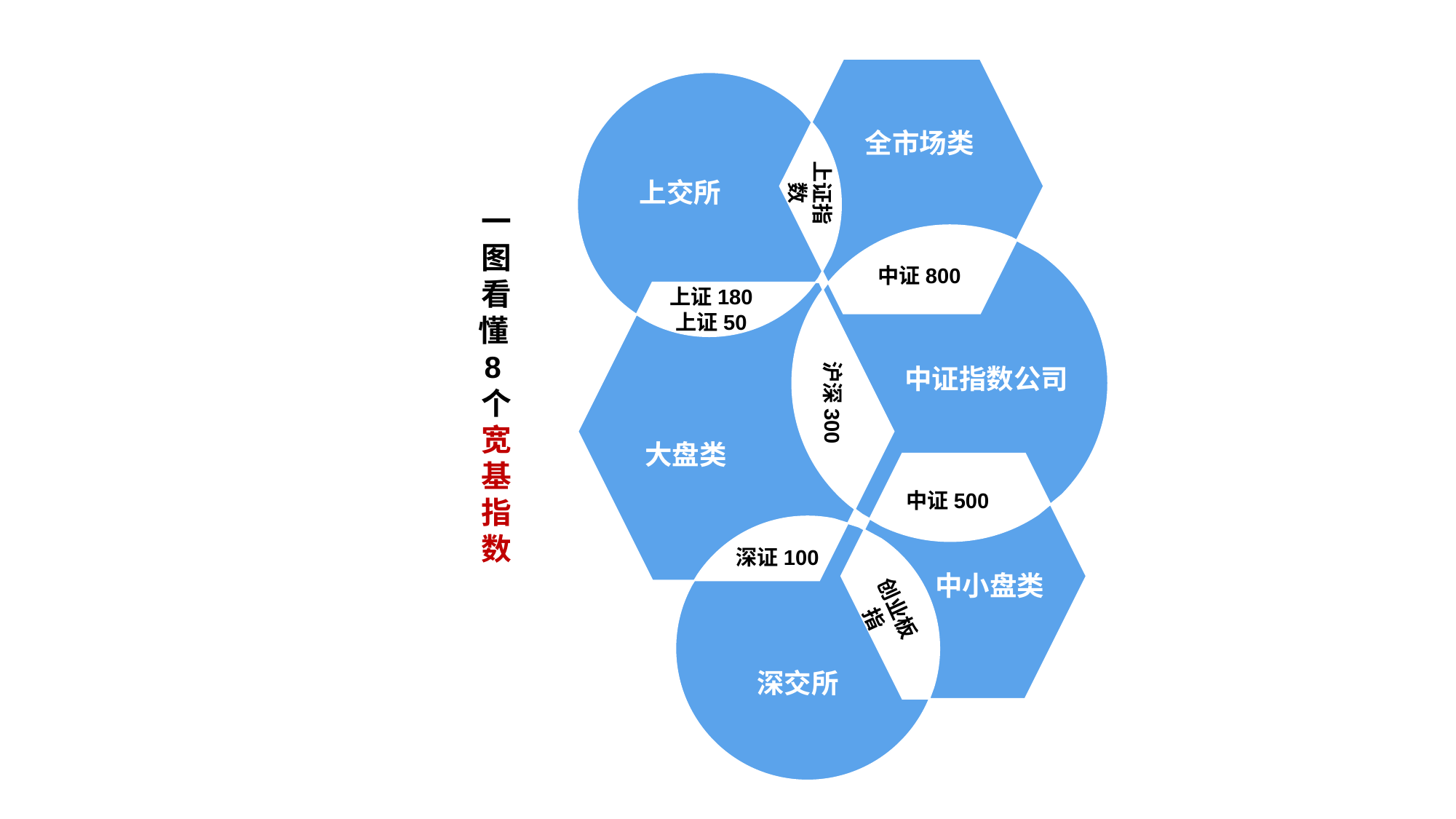

全市场类
上证指数
上交所
一图看懂8个宽基指数
中证800
上证180
上证50
沪深300
中证指数公司
大盘类
中证500
深证100
创业板指
中小盘类
深交所